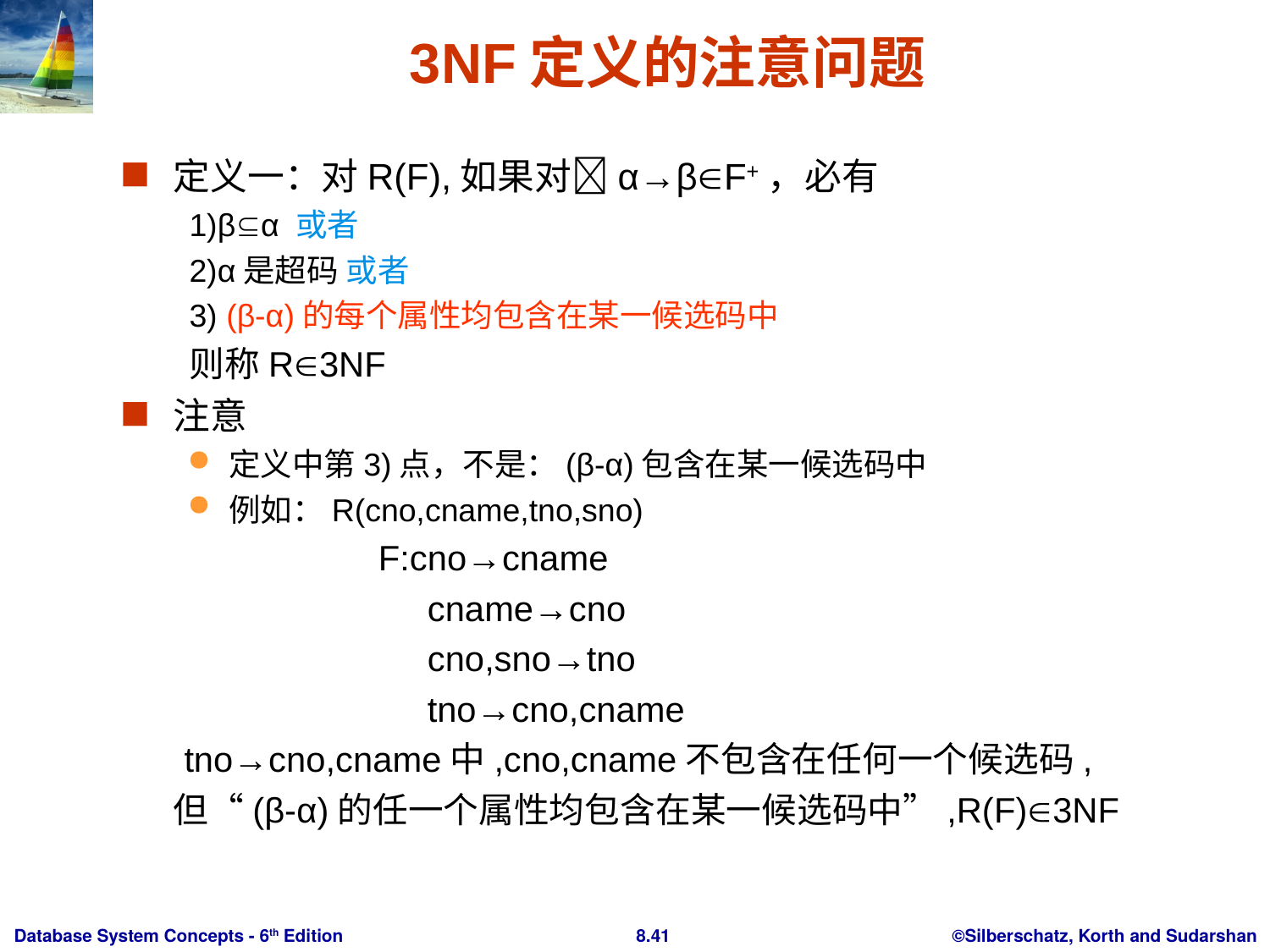

# 3NF定义的注意问题
定义一：对R(F),如果对∀α→β∈F+，必有
1)β⊆α 或者
2)α是超码 或者
3) (β-α)的每个属性均包含在某一候选码中
则称R∈3NF
注意
定义中第3)点，不是：(β-α)包含在某一候选码中
例如：R(cno,cname,tno,sno)
		        F:cno→cname
			cname→cno
			cno,sno→tno
			tno→cno,cname
      tno→cno,cname中,cno,cname不包含在任何一个候选码,
	但“(β-α)的任一个属性均包含在某一候选码中”,R(F)∈3NF